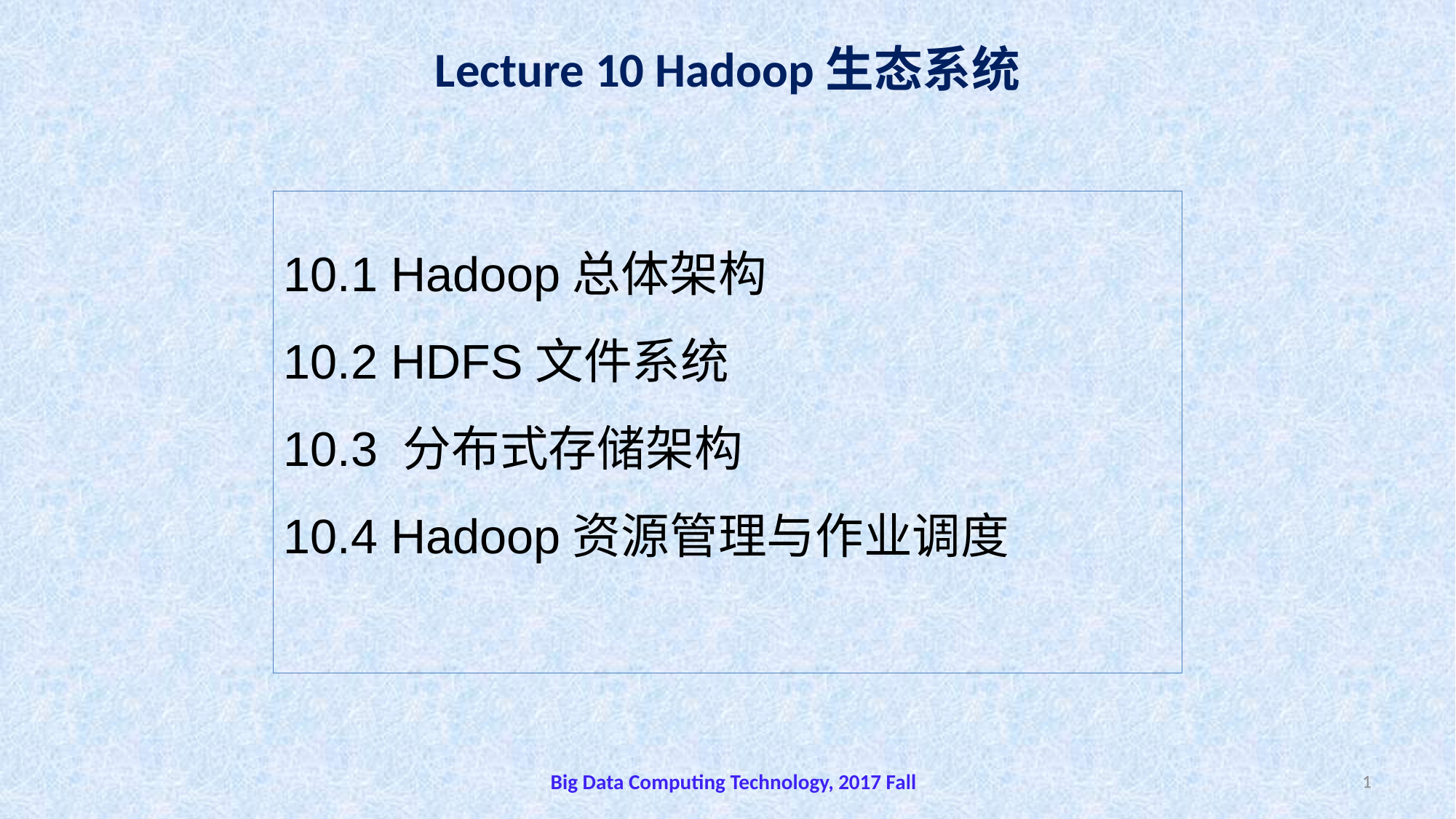

# Lecture 10 Hadoop生态系统
10.1 Hadoop总体架构
10.2 HDFS文件系统
10.3 分布式存储架构
10.4 Hadoop资源管理与作业调度

Big Data Computing Technology, 2017 Fall
1